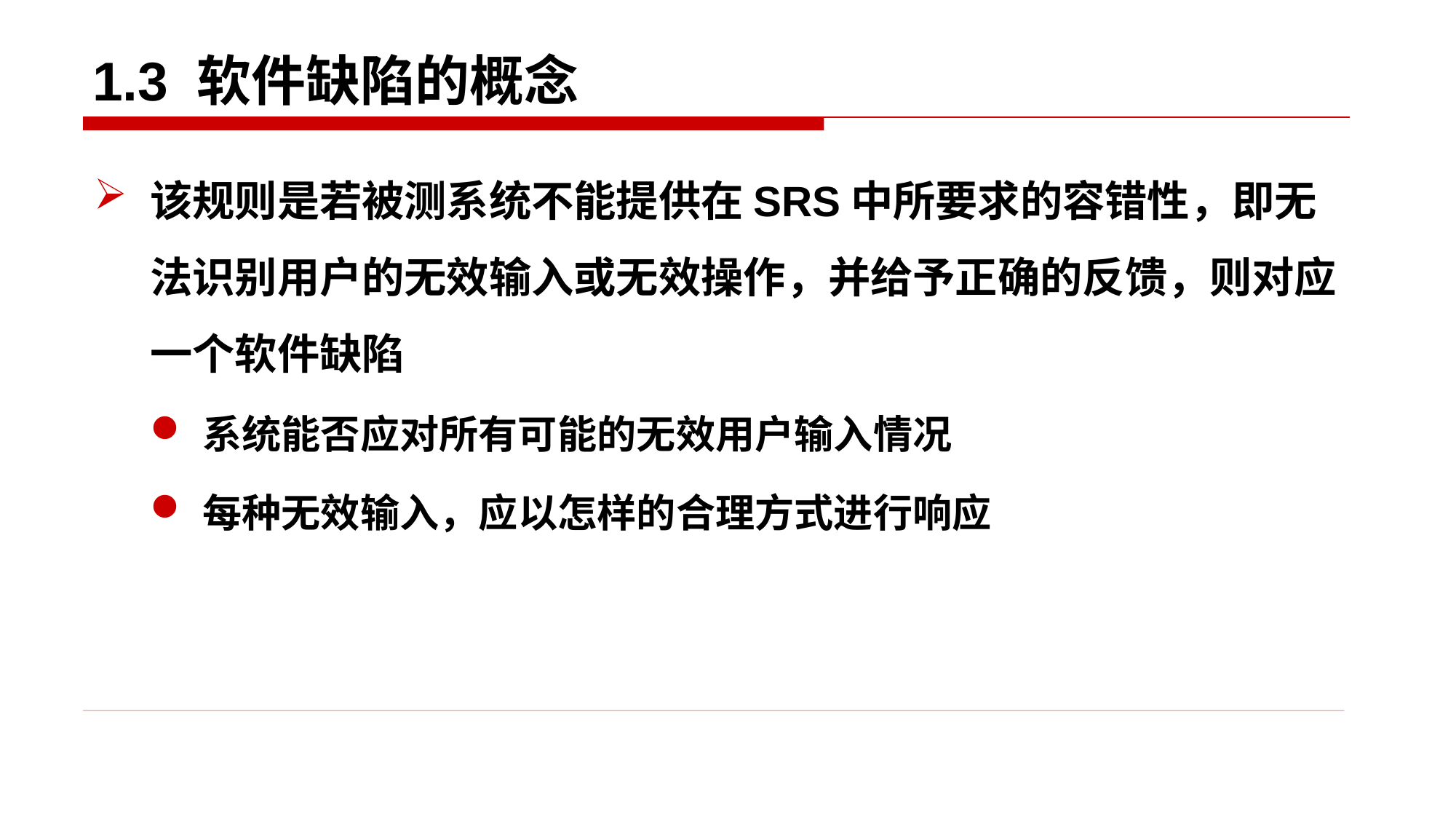

# 1.3 软件缺陷的概念
该规则是若被测系统不能提供在SRS中所要求的容错性，即无法识别用户的无效输入或无效操作，并给予正确的反馈，则对应一个软件缺陷
系统能否应对所有可能的无效用户输入情况
每种无效输入，应以怎样的合理方式进行响应